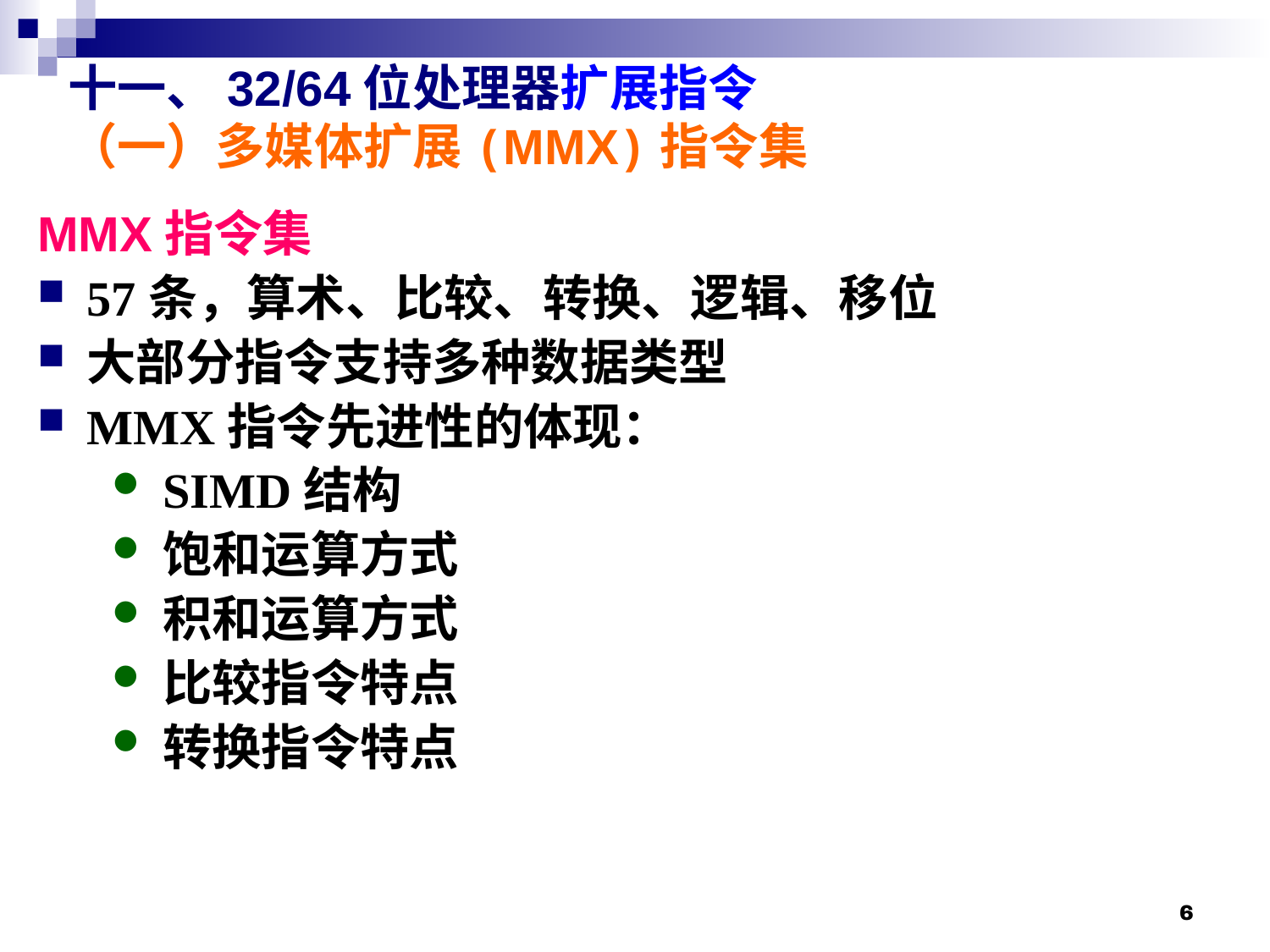

# 十一、32/64位处理器扩展指令 （一）多媒体扩展(MMX)指令集
MMX指令集
57条，算术、比较、转换、逻辑、移位
大部分指令支持多种数据类型
MMX指令先进性的体现：
SIMD结构
饱和运算方式
积和运算方式
比较指令特点
转换指令特点
6